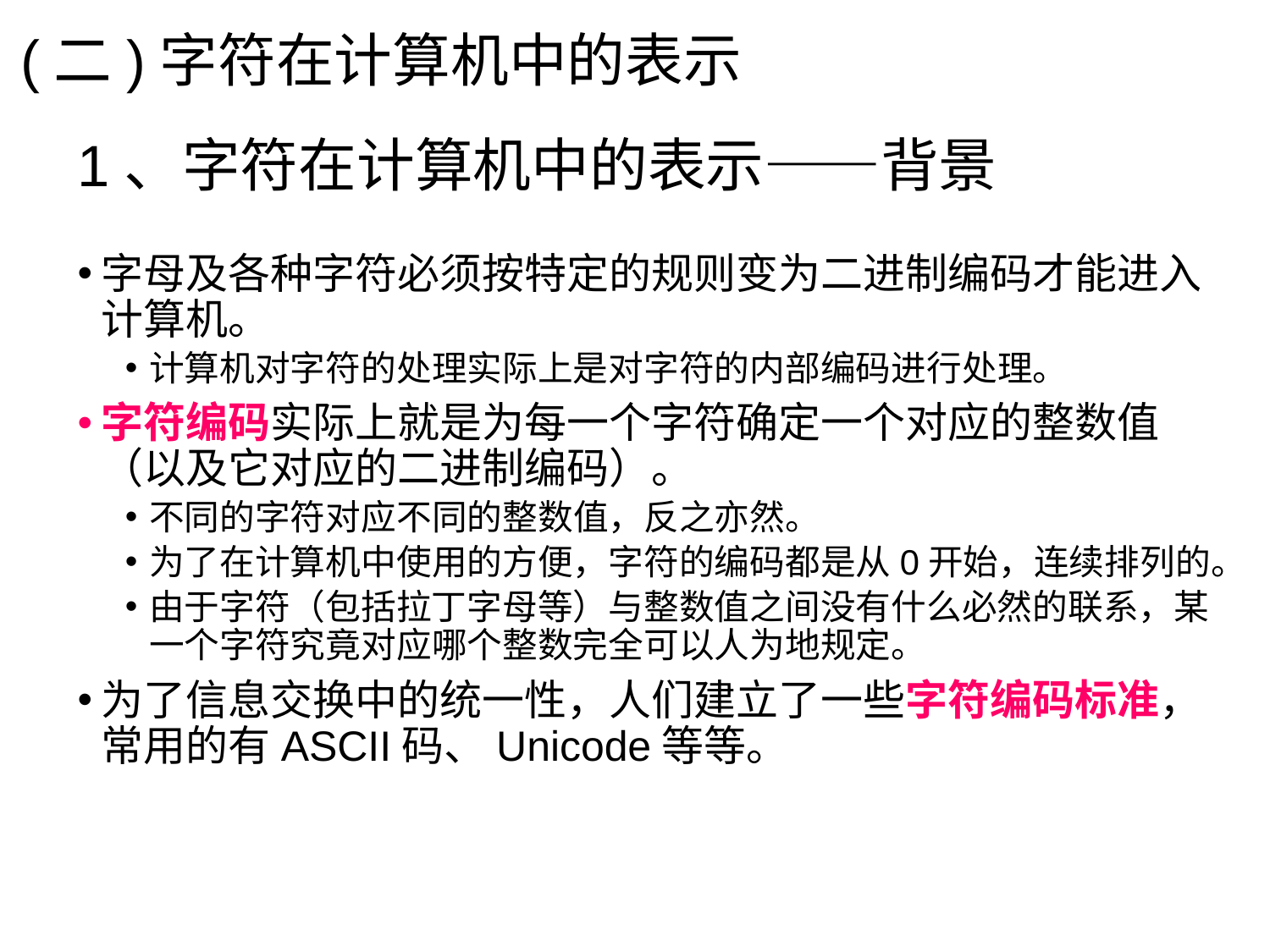

(二)字符在计算机中的表示
# 1、字符在计算机中的表示——背景
字母及各种字符必须按特定的规则变为二进制编码才能进入计算机。
计算机对字符的处理实际上是对字符的内部编码进行处理。
字符编码实际上就是为每一个字符确定一个对应的整数值（以及它对应的二进制编码）。
不同的字符对应不同的整数值，反之亦然。
为了在计算机中使用的方便，字符的编码都是从0开始，连续排列的。
由于字符（包括拉丁字母等）与整数值之间没有什么必然的联系，某一个字符究竟对应哪个整数完全可以人为地规定。
为了信息交换中的统一性，人们建立了一些字符编码标准，常用的有ASCII码、Unicode等等。